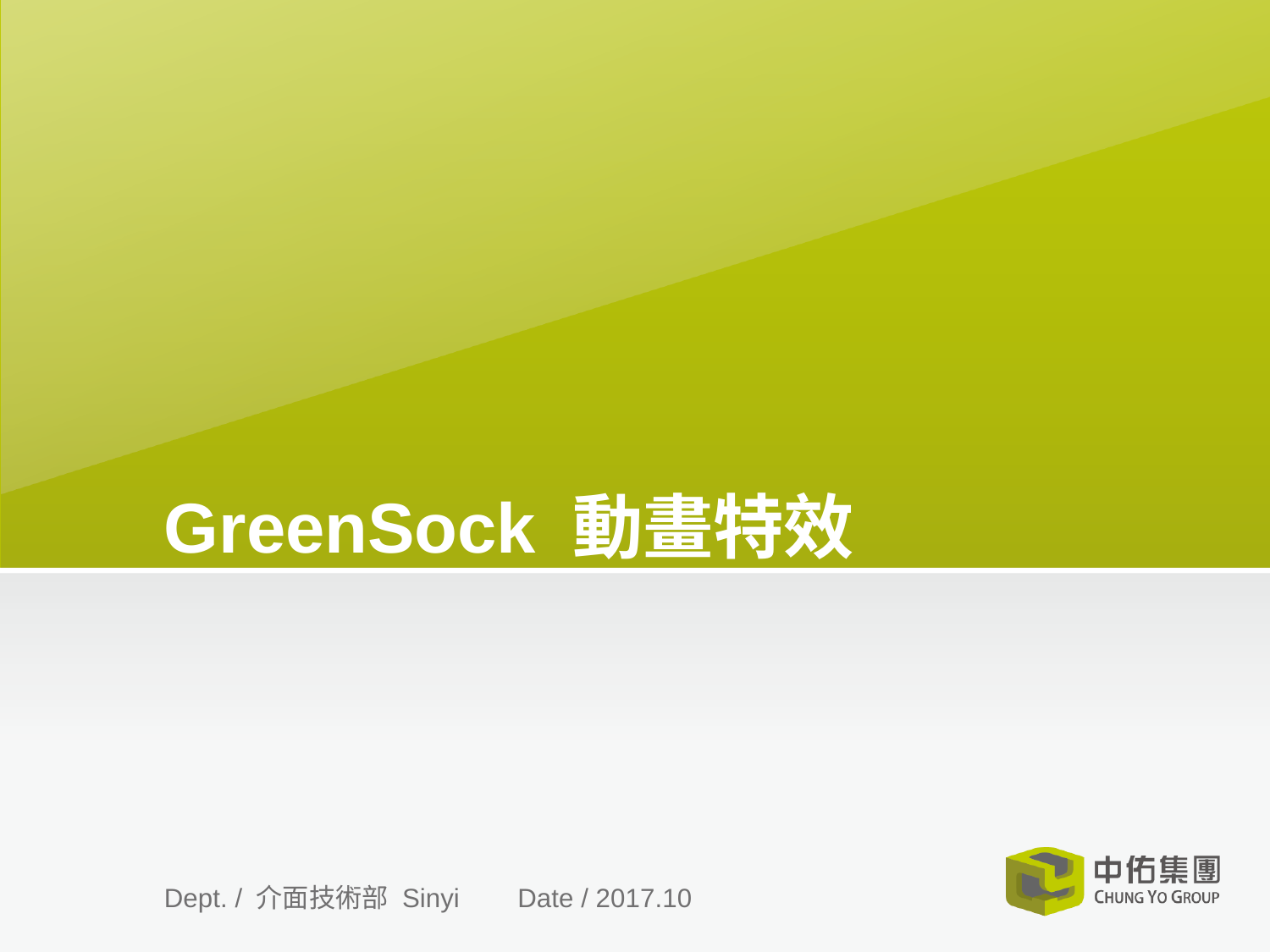

GreenSock 動畫特效
Dept. / 介面技術部 Sinyi
Date / 2017.10